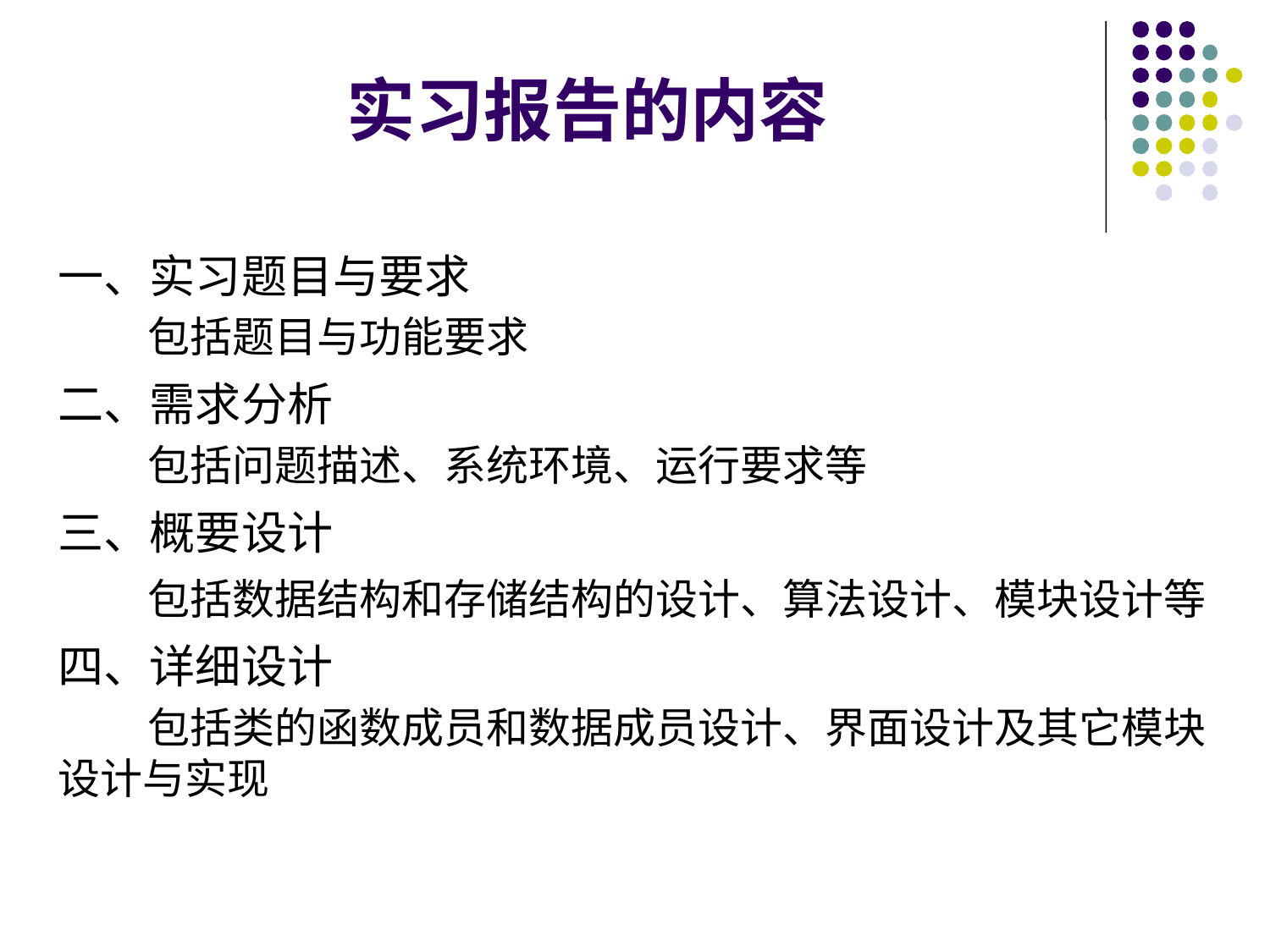

# 实习报告的内容
一、实习题目与要求
包括题目与功能要求
二、需求分析
包括问题描述、系统环境、运行要求等
三、概要设计
包括数据结构和存储结构的设计、算法设计、模块设计等
四、详细设计
包括类的函数成员和数据成员设计、界面设计及其它模块设计与实现